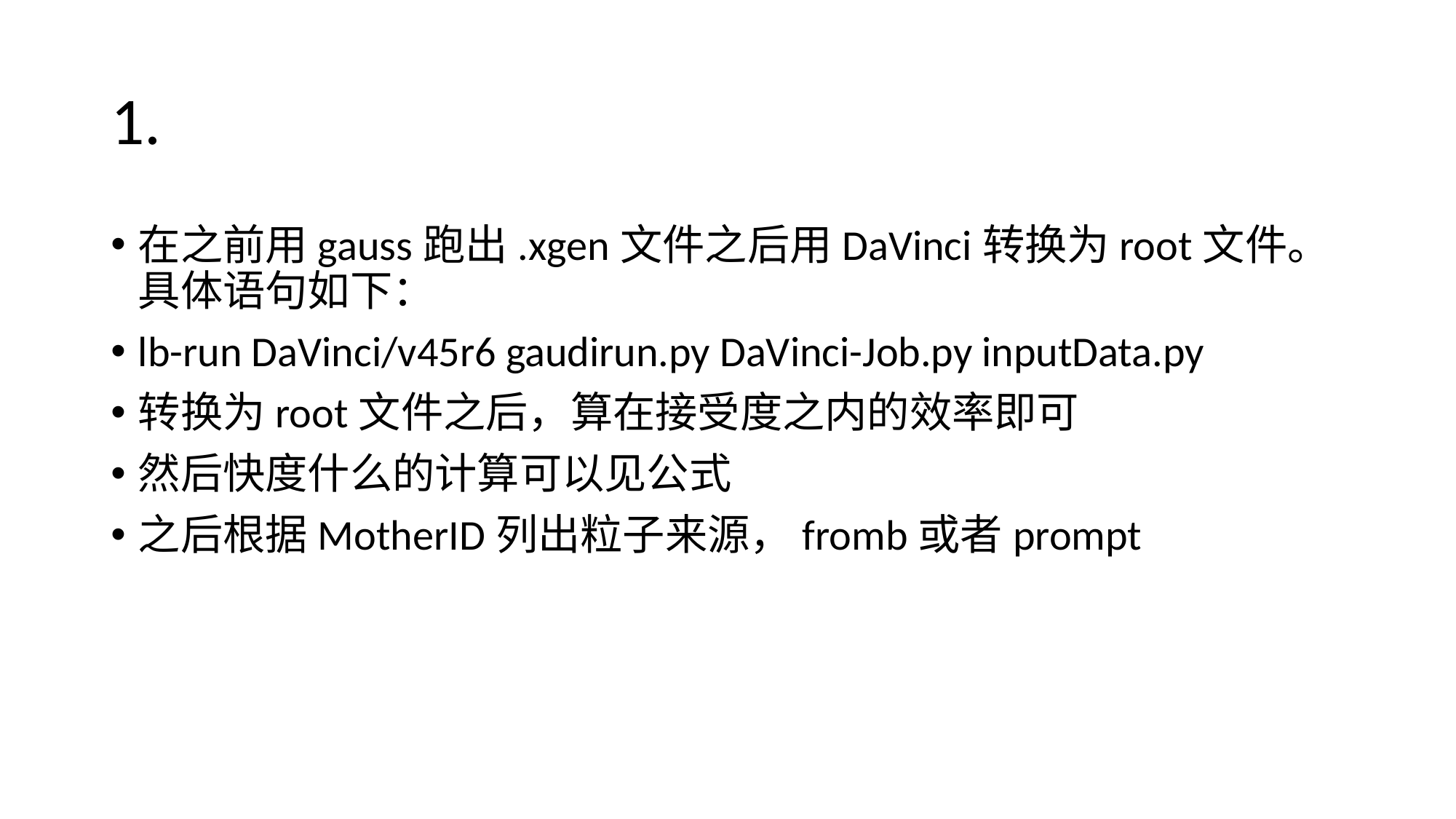

# 1.
在之前用gauss跑出.xgen文件之后用DaVinci转换为root文件。具体语句如下：
lb-run DaVinci/v45r6 gaudirun.py DaVinci-Job.py inputData.py
转换为root文件之后，算在接受度之内的效率即可
然后快度什么的计算可以见公式
之后根据MotherID列出粒子来源，fromb或者prompt